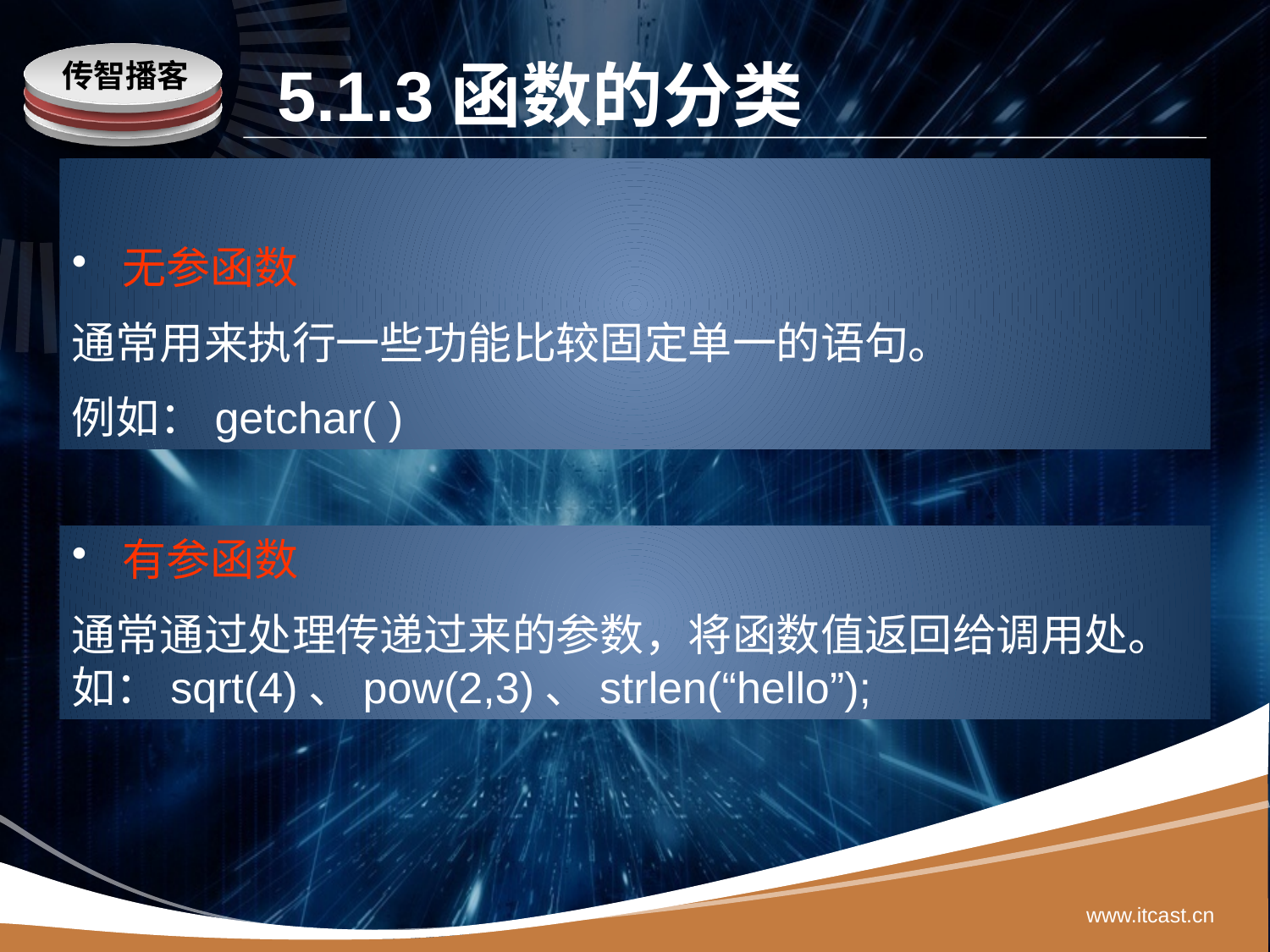

# 5.1.3函数的分类

 无参函数
通常用来执行一些功能比较固定单一的语句。
例如：getchar( )
 有参函数
通常通过处理传递过来的参数，将函数值返回给调用处。
如：sqrt(4)、pow(2,3)、strlen(“hello”);
www.itcast.cn